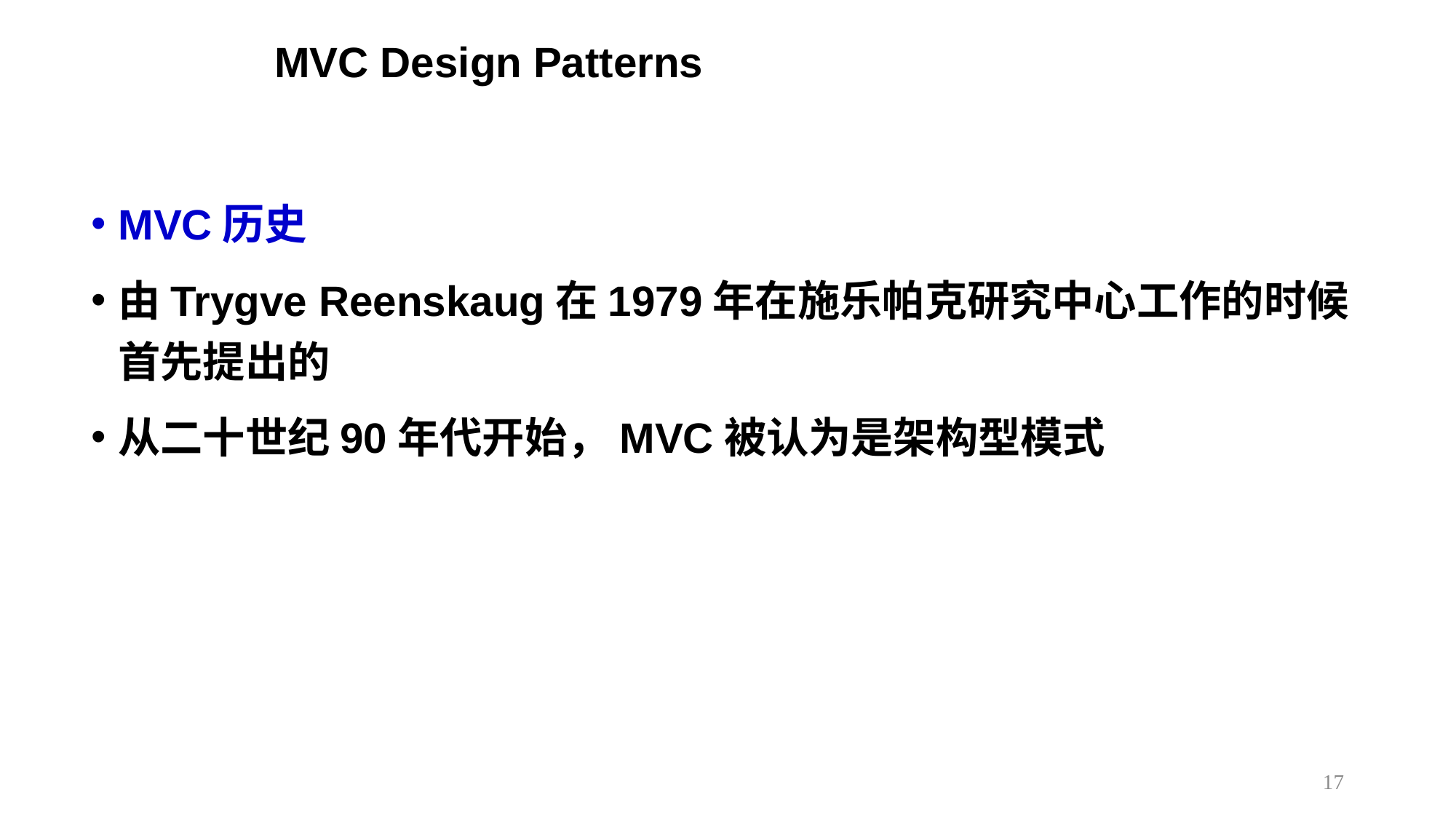

# MVC Design Patterns
MVC历史
由Trygve Reenskaug在1979年在施乐帕克研究中心工作的时候首先提出的
从二十世纪90年代开始，MVC被认为是架构型模式
17